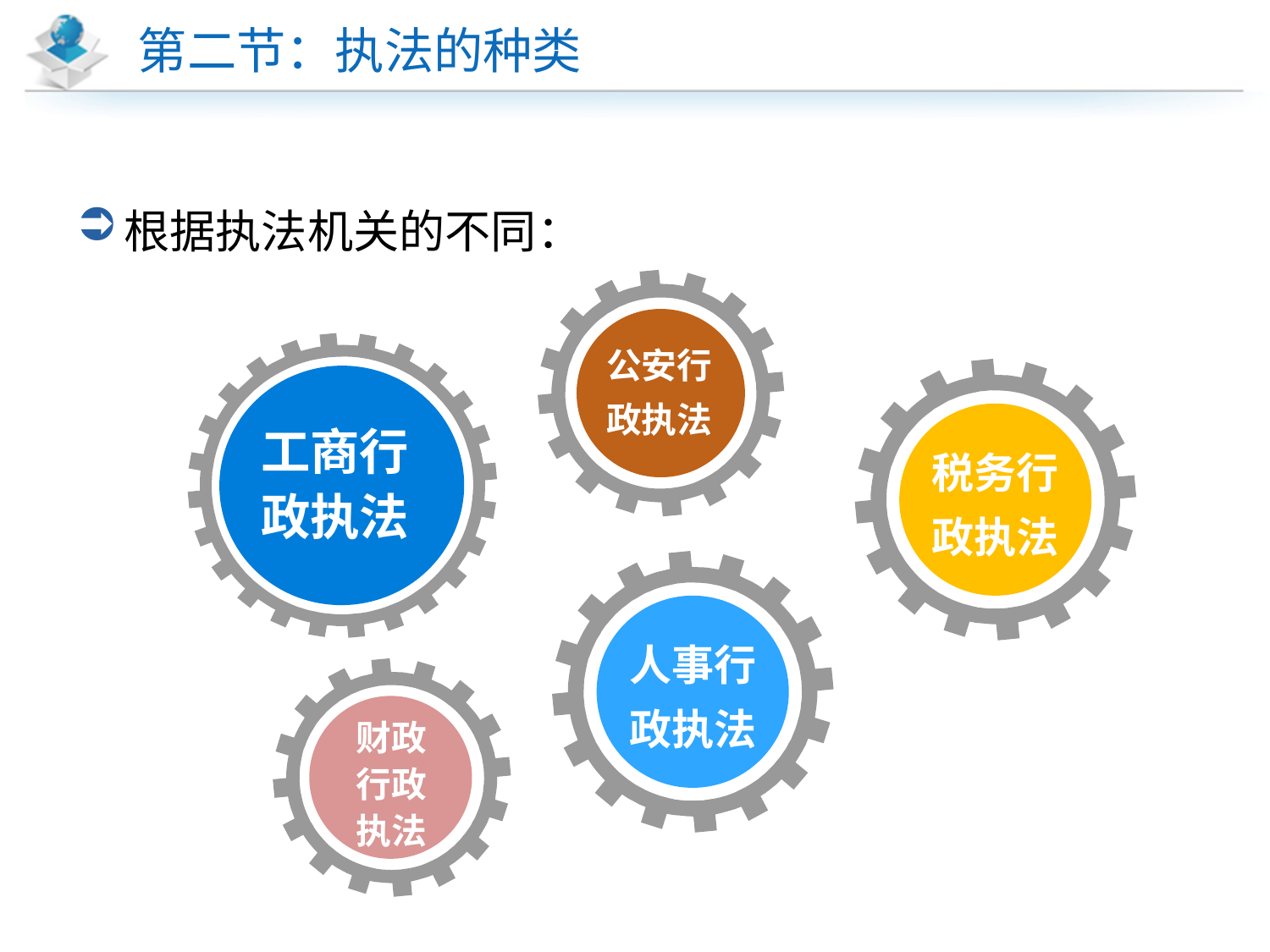

# 第二节：执法的种类
根据执法机关的不同：

公安行
政执法

工商行政执法

税务行
政执法

人事行
政执法

财政行政执法